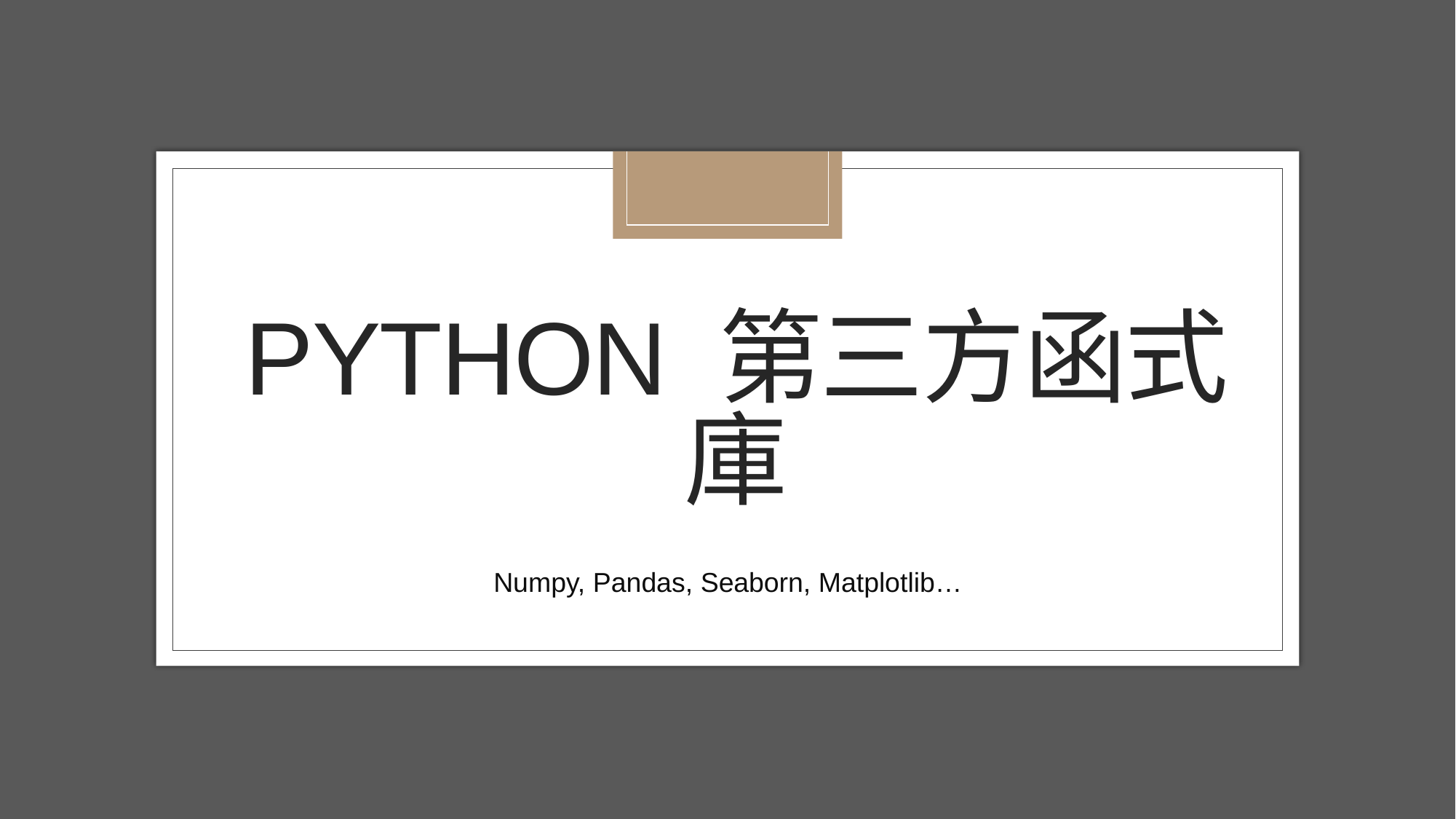

# Python 第三方函式庫
Numpy, Pandas, Seaborn, Matplotlib…